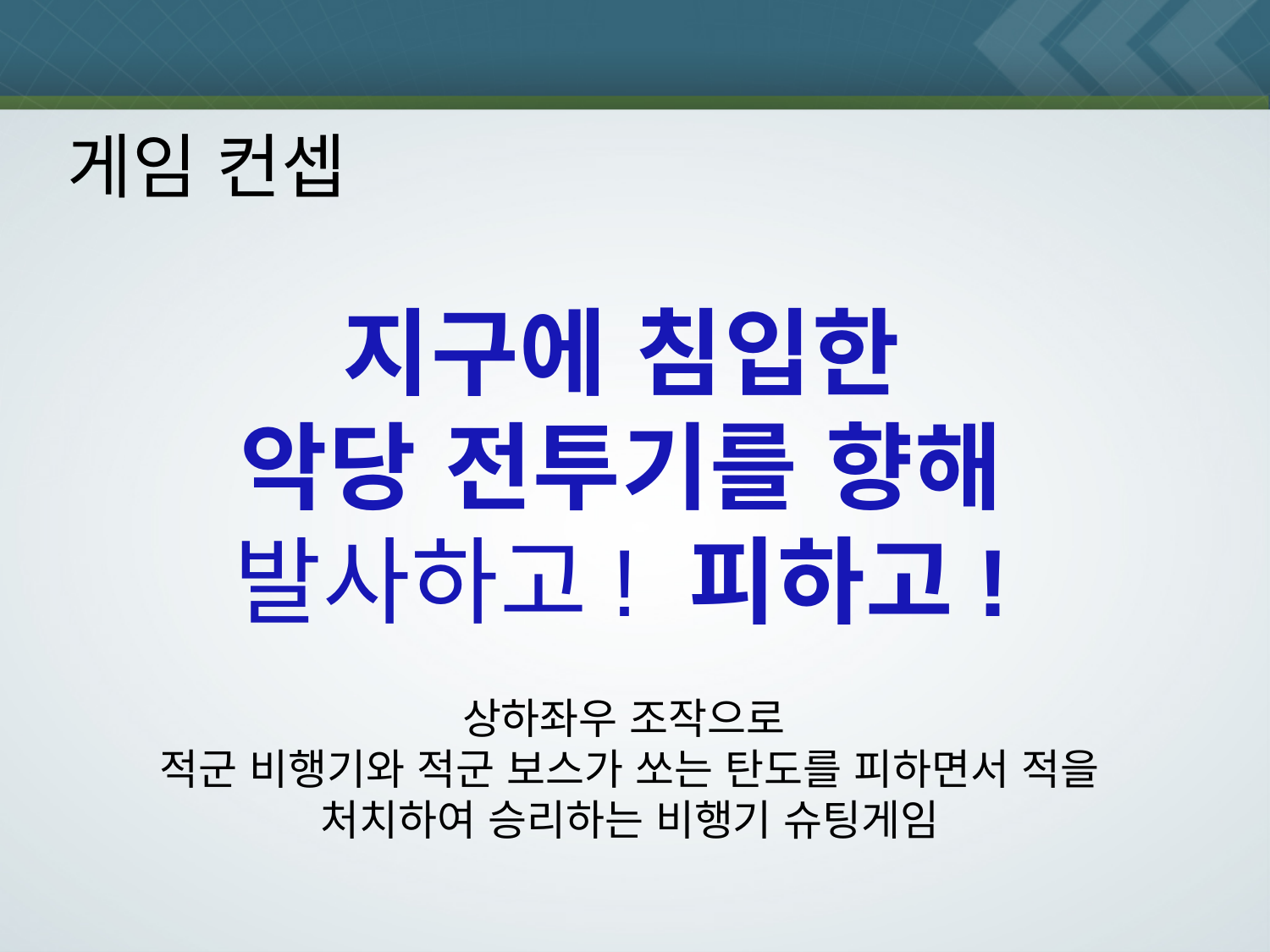

게임 컨셉
지구에 침입한
악당 전투기를 향해
발사하고! 피하고!
상하좌우 조작으로
적군 비행기와 적군 보스가 쏘는 탄도를 피하면서 적을 처치하여 승리하는 비행기 슈팅게임